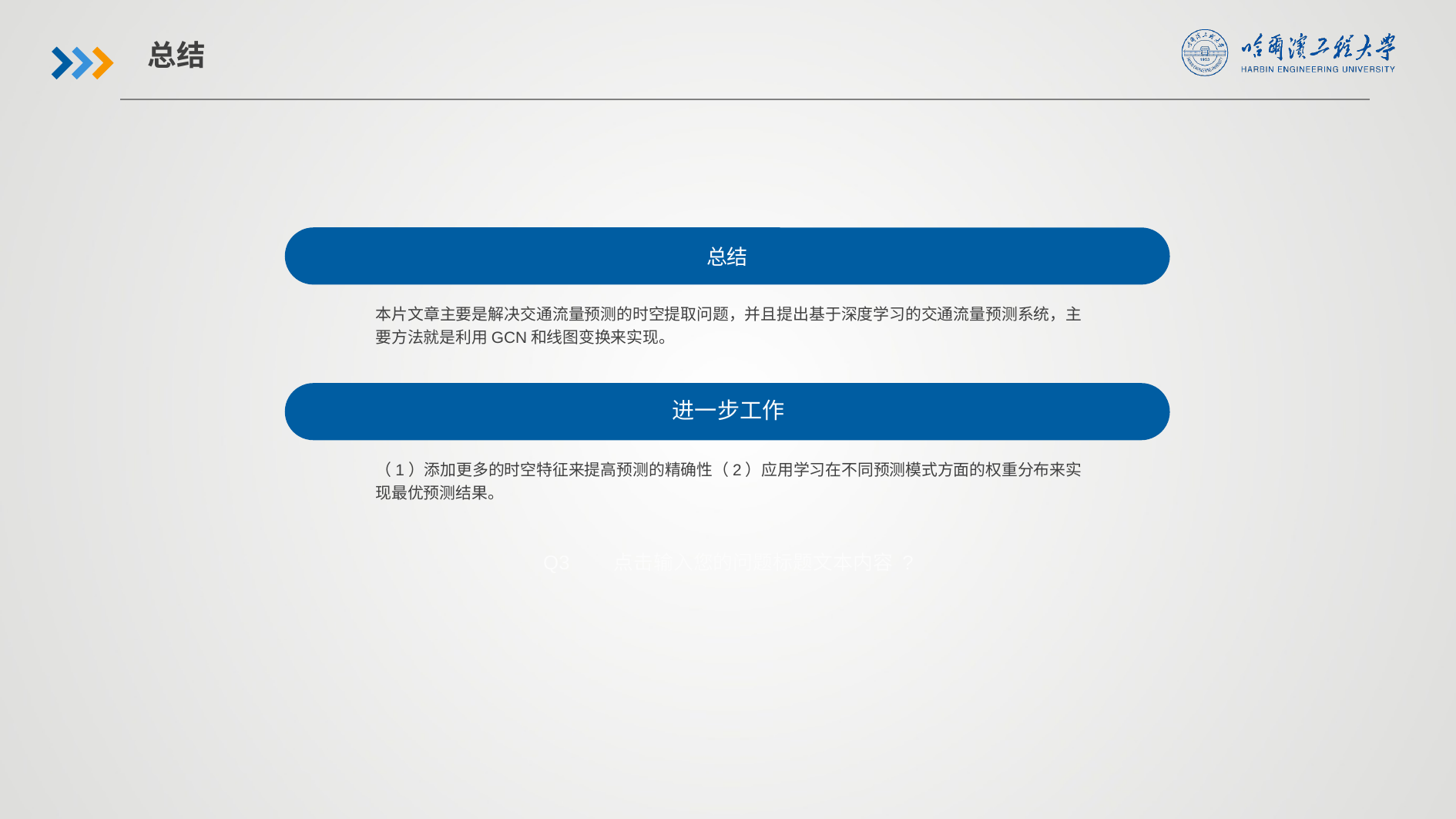

总结
总结

本片文章主要是解决交通流量预测的时空提取问题，并且提出基于深度学习的交通流量预测系统，主要方法就是利用GCN和线图变换来实现。

进一步工作
（1）添加更多的时空特征来提高预测的精确性（2）应用学习在不同预测模式方面的权重分布来实现最优预测结果。
Q3       点击输入您的问题标题文本内容 ?